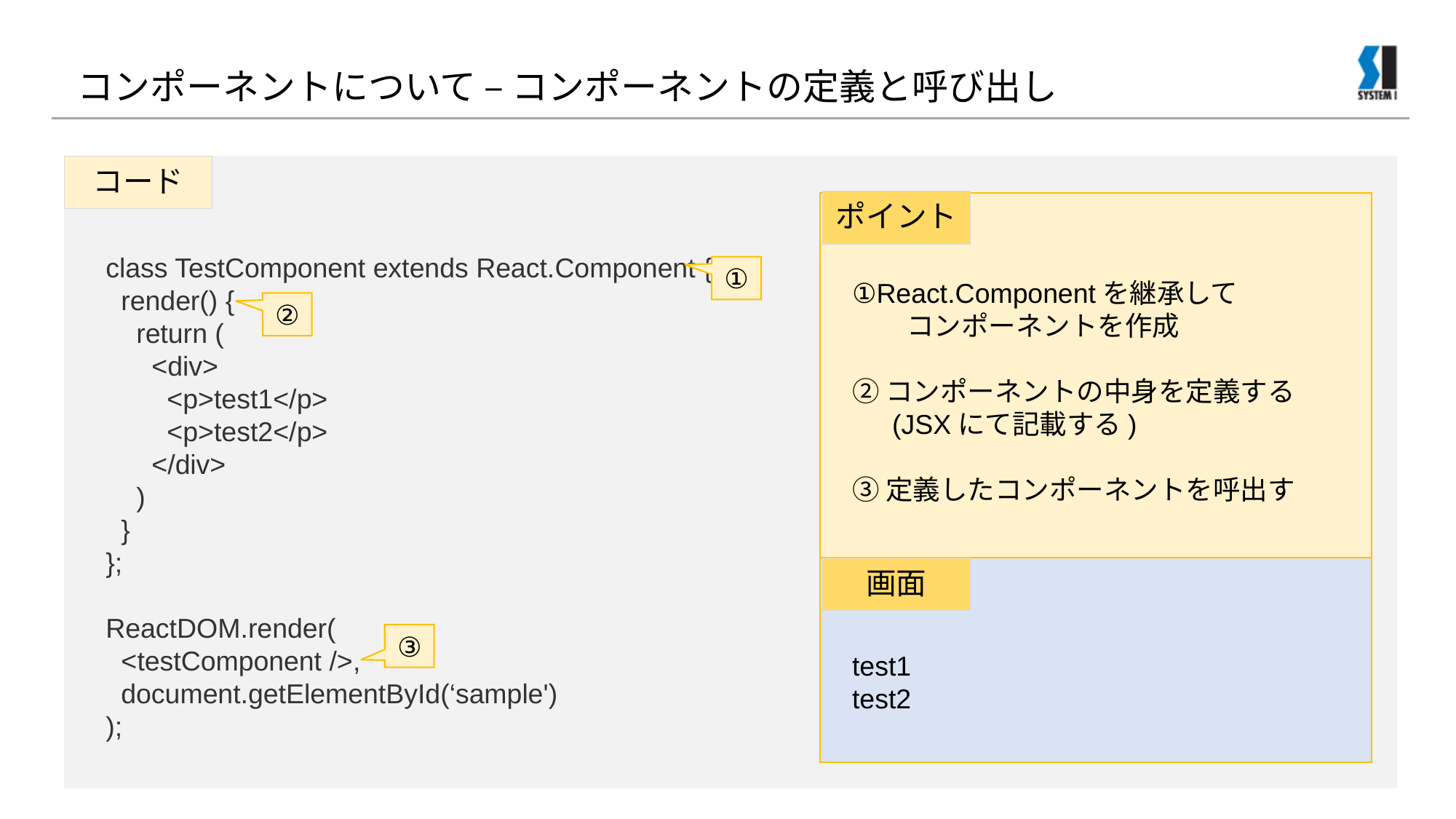

# コンポーネントについて – コンポーネントの定義と呼び出し
コード

class TestComponent extends React.Component {
  render() {
    return (
      <div>
        <p>test1</p>
        <p>test2</p>
      </div>
    )
  }
};

ReactDOM.render(
  <testComponent />,
  document.getElementById(‘sample')
);
ポイント

①React.Componentを継承して
　　コンポーネントを作成

②コンポーネントの中身を定義する
　 (JSXにて記載する)

③定義したコンポーネントを呼出す

画面
test1
test2
①
②
③